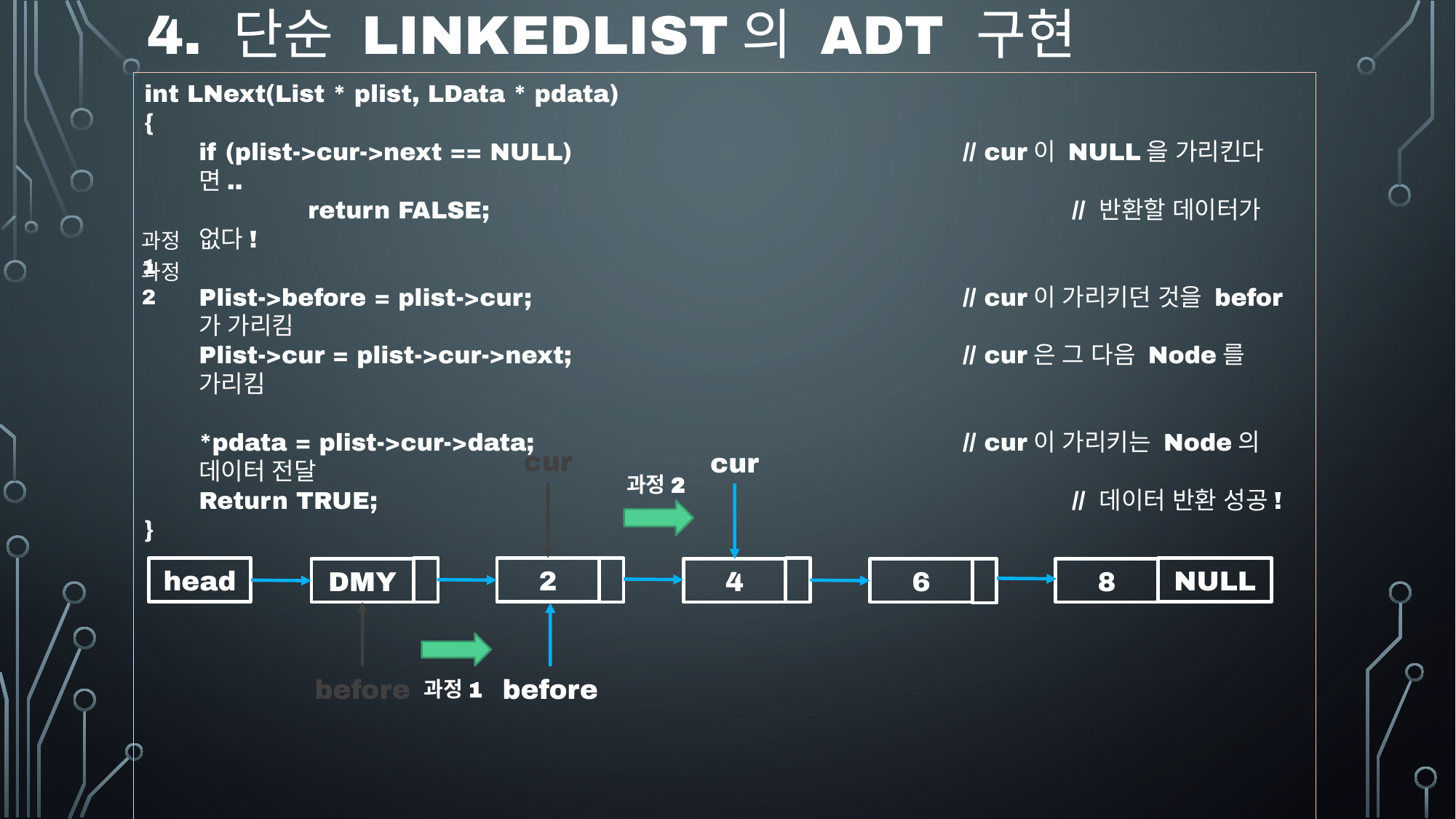

# 4. 단순 LinkedList의 ADT 구현
int LNext(List * plist, LData * pdata)
{
if (plist->cur->next == NULL)				// cur이 NULL을 가리킨다면..
	return FALSE;						// 반환할 데이터가 없다!

Plist->before = plist->cur;				// cur이 가리키던 것을 befor가 가리킴
Plist->cur = plist->cur->next;				// cur은 그 다음 Node를 가리킴

*pdata = plist->cur->data;				// cur이 가리키는 Node의 데이터 전달
Return TRUE;							// 데이터 반환 성공!
}

과정1
과정2
cur
과정2
head

DMY

4
6
2

NULL

8
before
과정1
cur

before